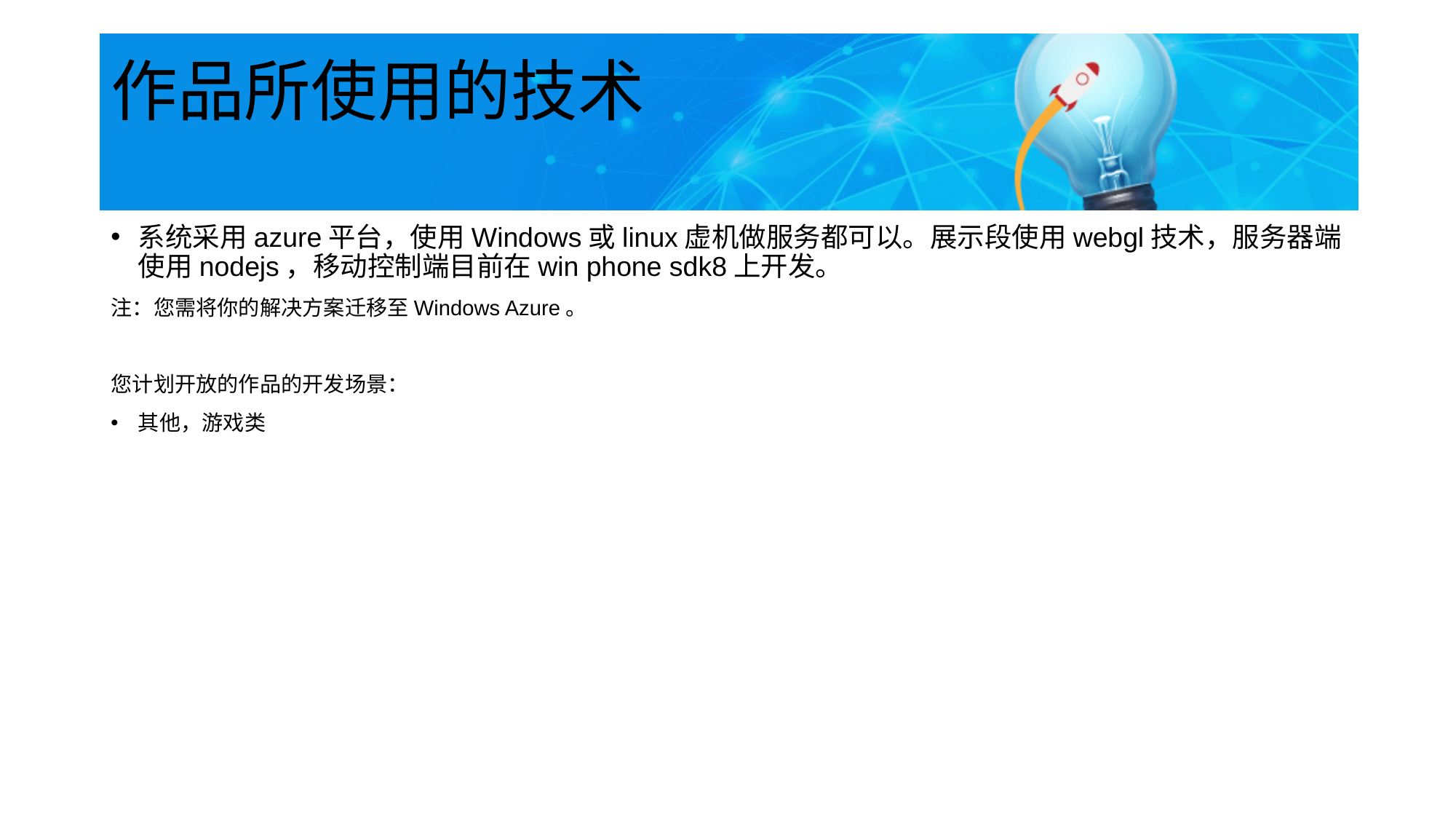

# 作品所使用的技术
系统采用azure平台，使用Windows或linux虚机做服务都可以。展示段使用webgl技术，服务器端使用nodejs，移动控制端目前在win phone sdk8上开发。
注：您需将你的解决方案迁移至Windows Azure。

您计划开放的作品的开发场景：
其他，游戏类